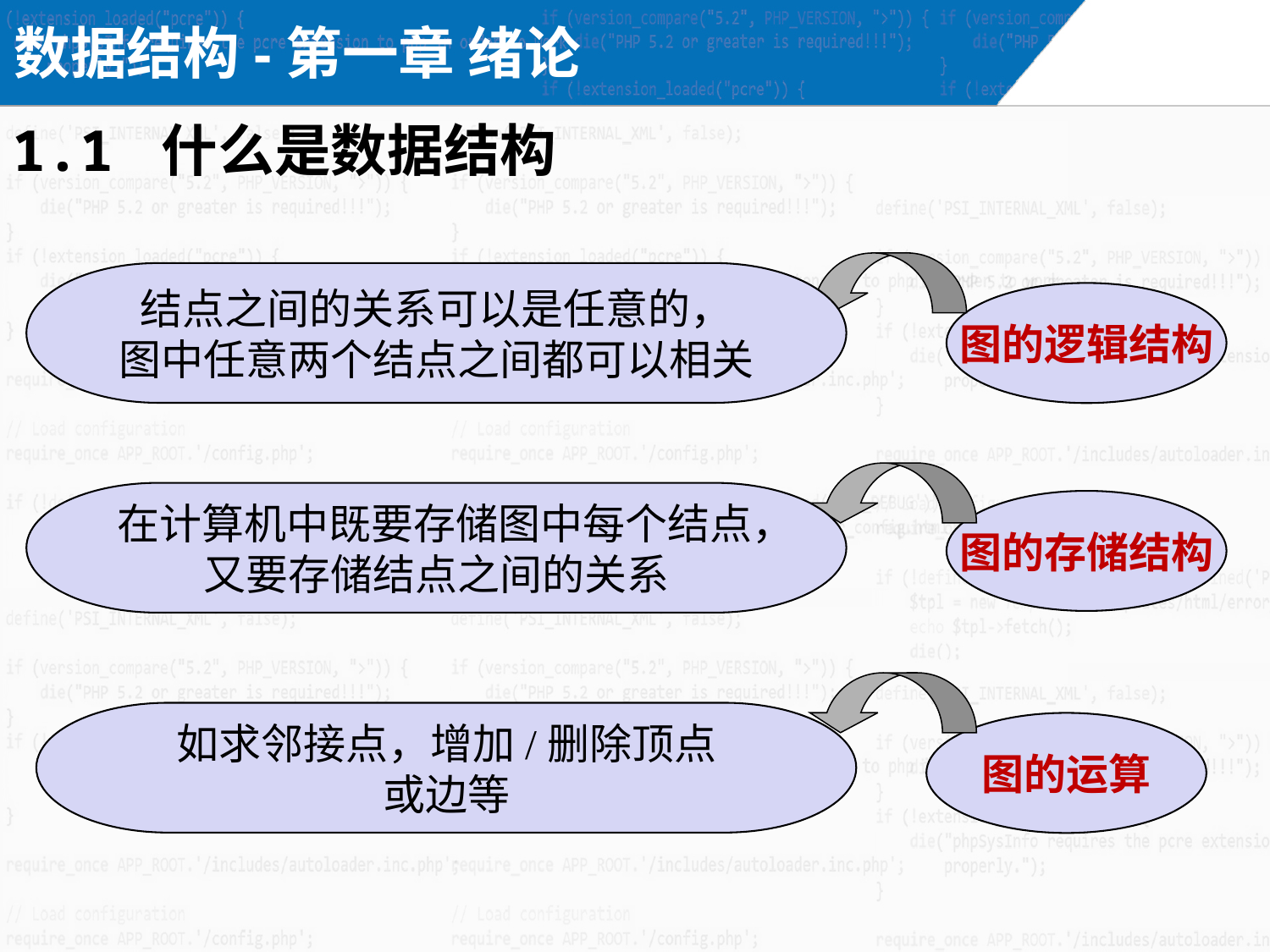

数据结构-第一章 绪论
1.1 什么是数据结构

结点之间的关系可以是任意的，
图中任意两个结点之间都可以相关
图的逻辑结构

   在计算机中既要存储图中每个结点，
又要存储结点之间的关系
图的存储结构

如求邻接点，增加/删除顶点
或边等
图的运算